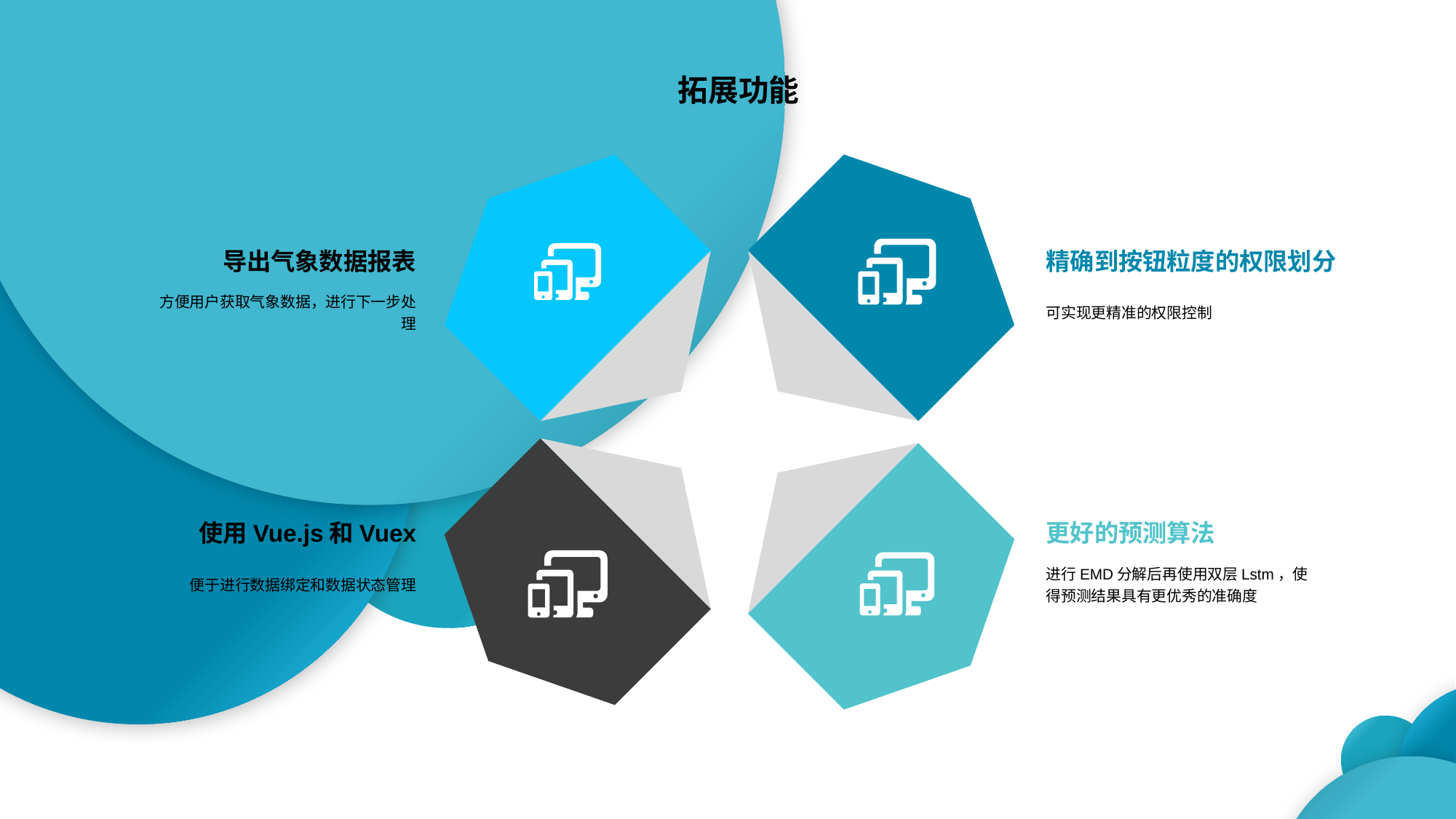

拓展功能

导出气象数据报表
方便用户获取气象数据，进行下一步处理
精确到按钮粒度的权限划分
可实现更精准的权限控制

使用Vue.js和Vuex
便于进行数据绑定和数据状态管理
更好的预测算法
进行EMD分解后再使用双层Lstm，使得预测结果具有更优秀的准确度